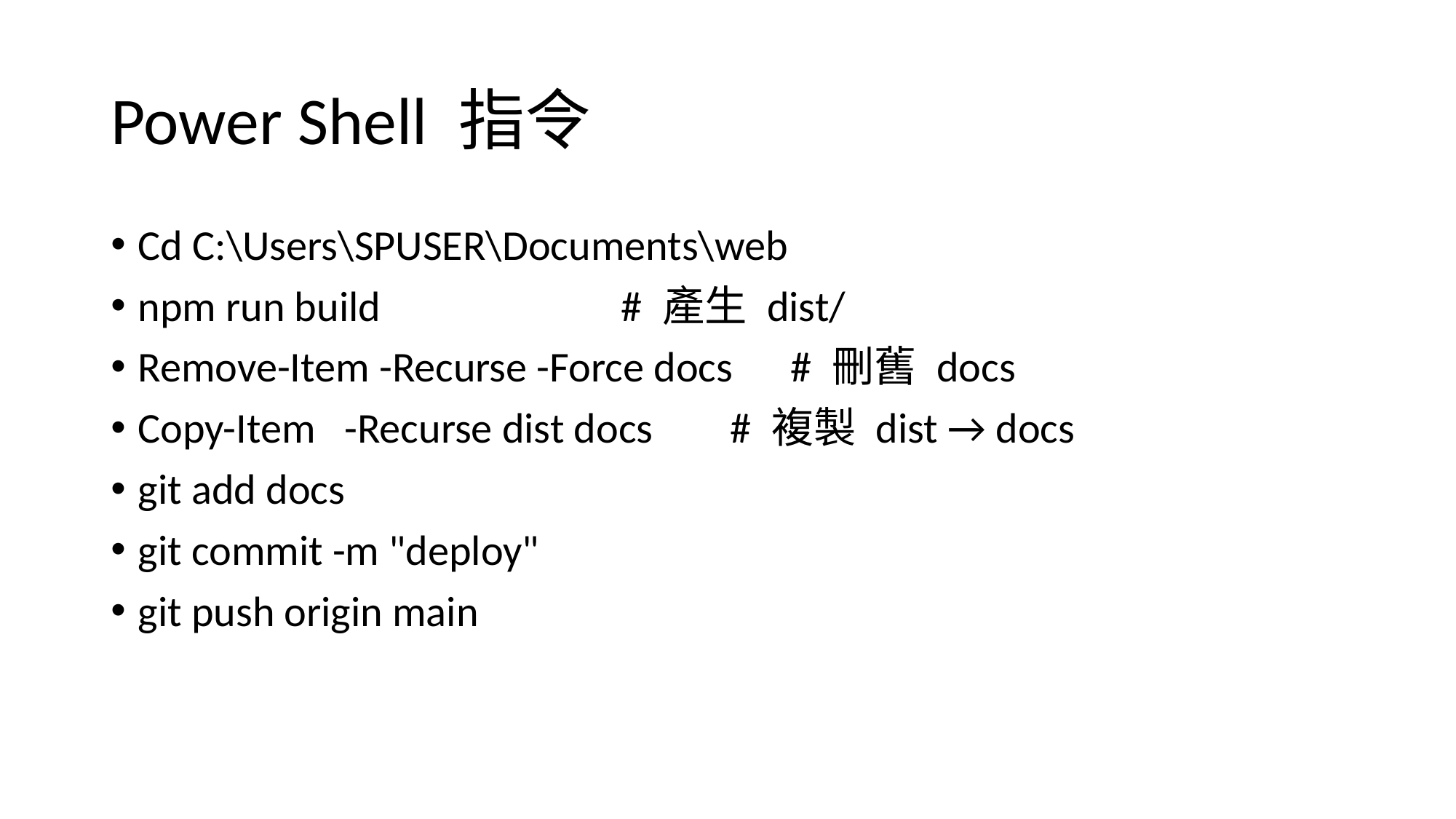

# Power Shell 指令
Cd C:\Users\SPUSER\Documents\web
npm run build                         # 產生 dist/
Remove-Item -Recurse -Force docs      # 刪舊 docs
Copy-Item   -Recurse dist docs        # 複製 dist → docs
git add docs
git commit -m "deploy"
git push origin main